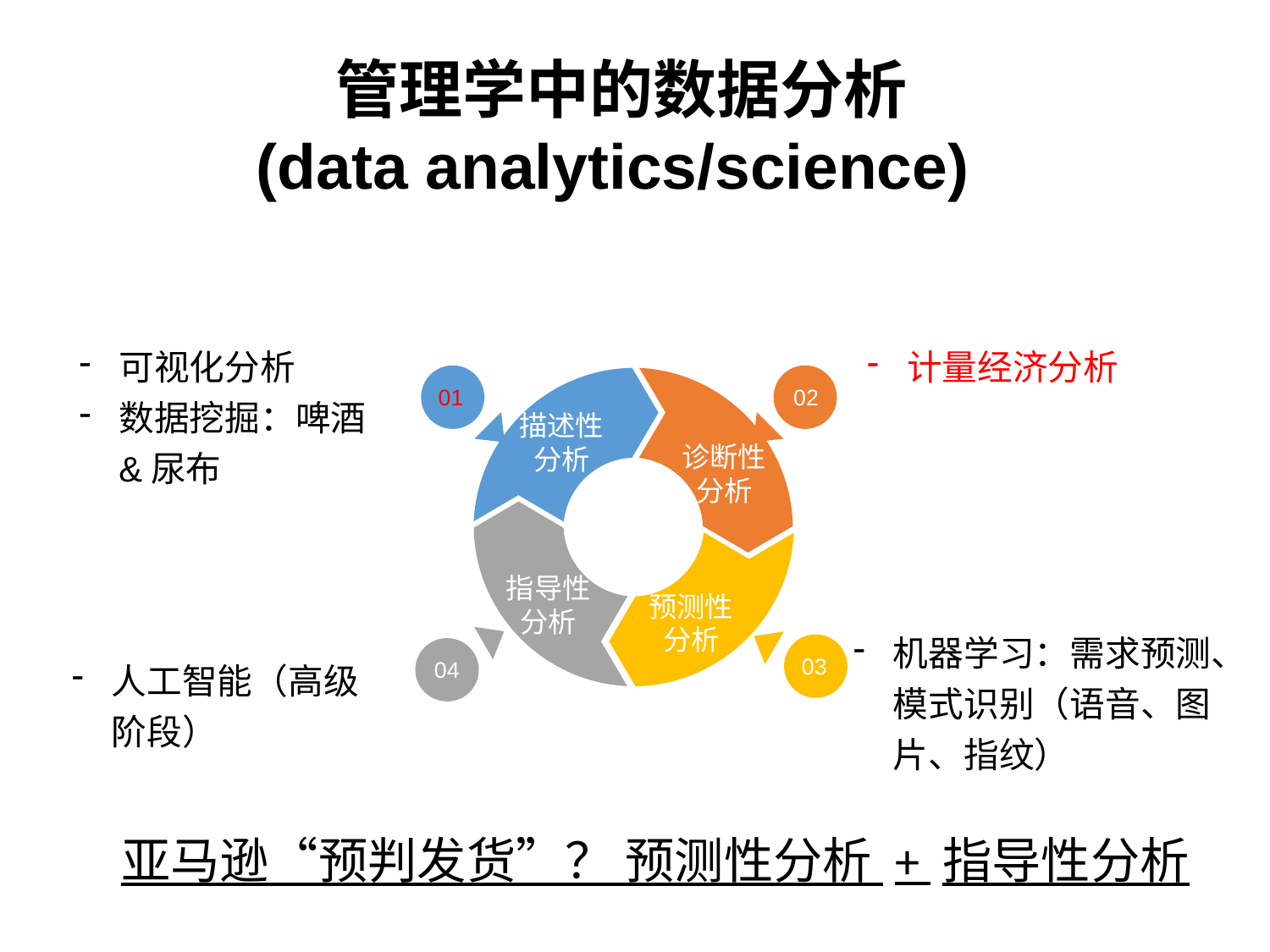

管理学中的数据分析
(data analytics/science)
可视化分析
数据挖掘：啤酒&尿布
计量经济分析

01
02
描述性分析
诊断性分析

指导性分析
预测性分析

机器学习：需求预测、模式识别（语音、图片、指纹）
03
04
人工智能（高级阶段）
亚马逊“预判发货”？ 预测性分析 + 指导性分析